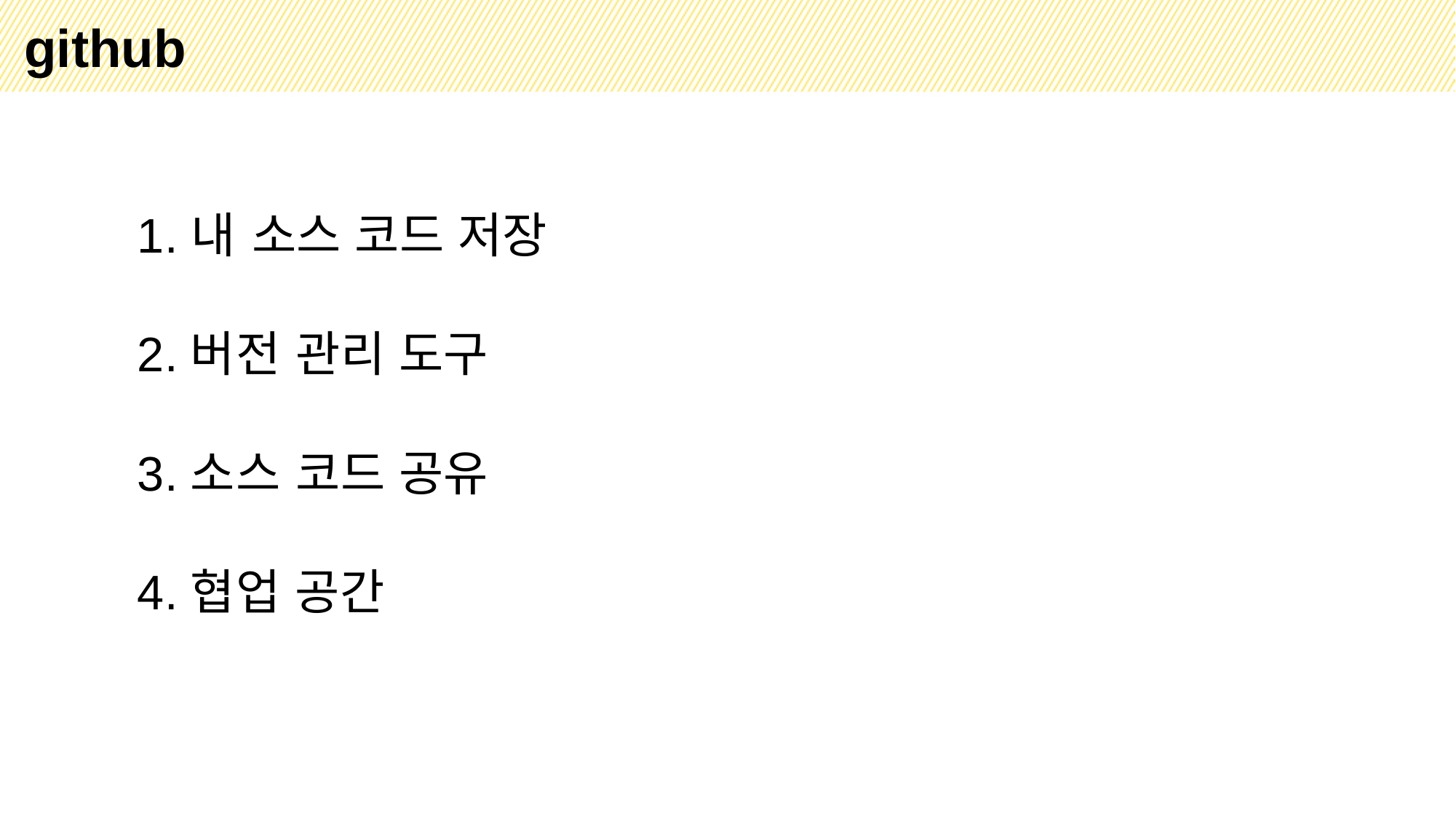

# github
1.내 소스 코드 저장

2.버전 관리 도구

3.소스 코드 공유

4.협업 공간